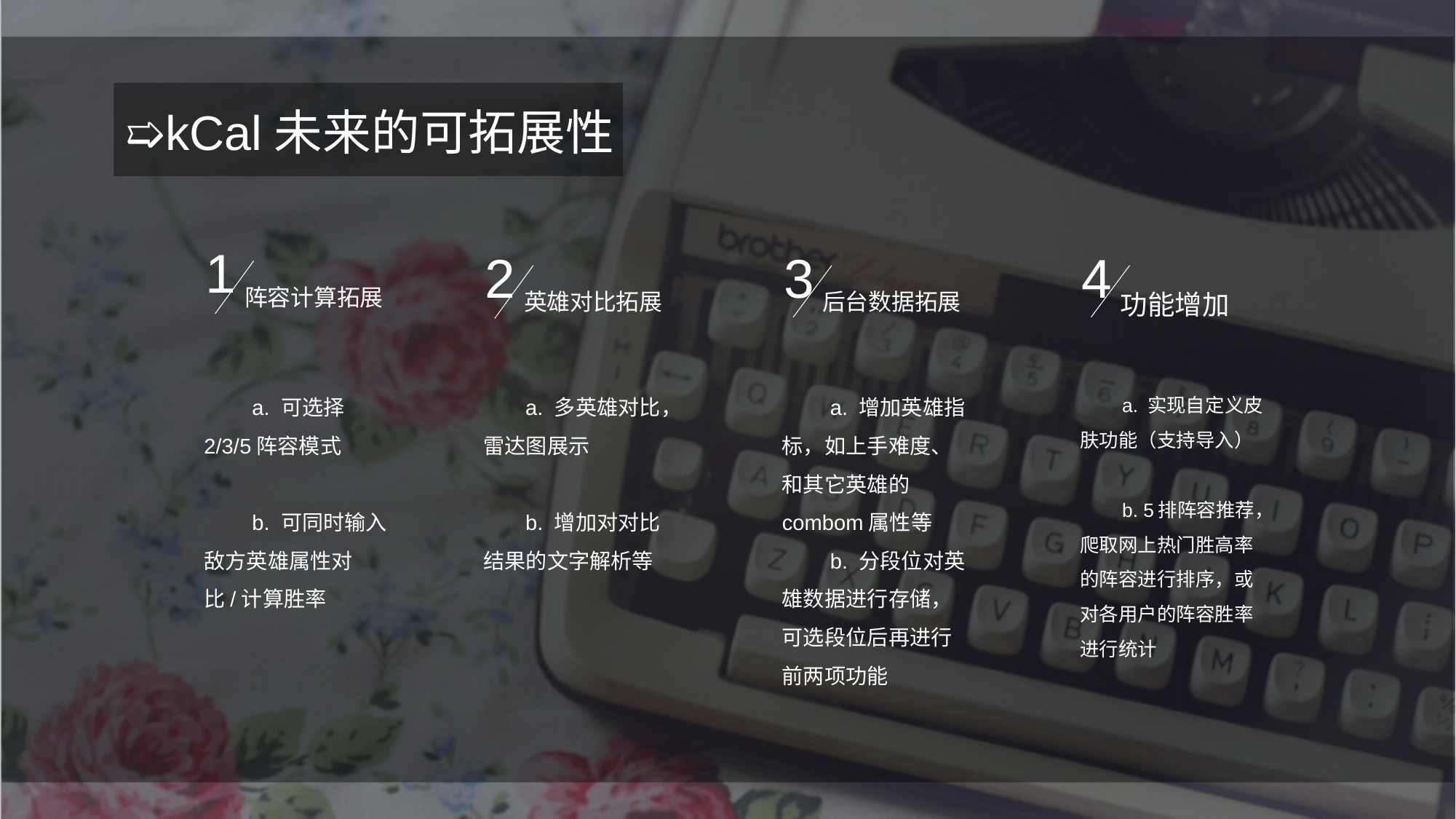

➯kCal未来的可拓展性

1
2
3
4

阵容计算拓展
英雄对比拓展
后台数据拓展
功能增加
        a. 可选择2/3/5阵容模式

        b. 可同时输入敌方英雄属性对比/计算胜率
       a. 多英雄对比，雷达图展示

       b. 增加对对比结果的文字解析等
        a. 增加英雄指标，如上手难度、和其它英雄的combom属性等
        b. 分段位对英雄数据进行存储，可选段位后再进行前两项功能
        a. 实现自定义皮肤功能（支持导入）

        b. 5排阵容推荐，爬取网上热门胜高率的阵容进行排序，或对各用户的阵容胜率进行统计